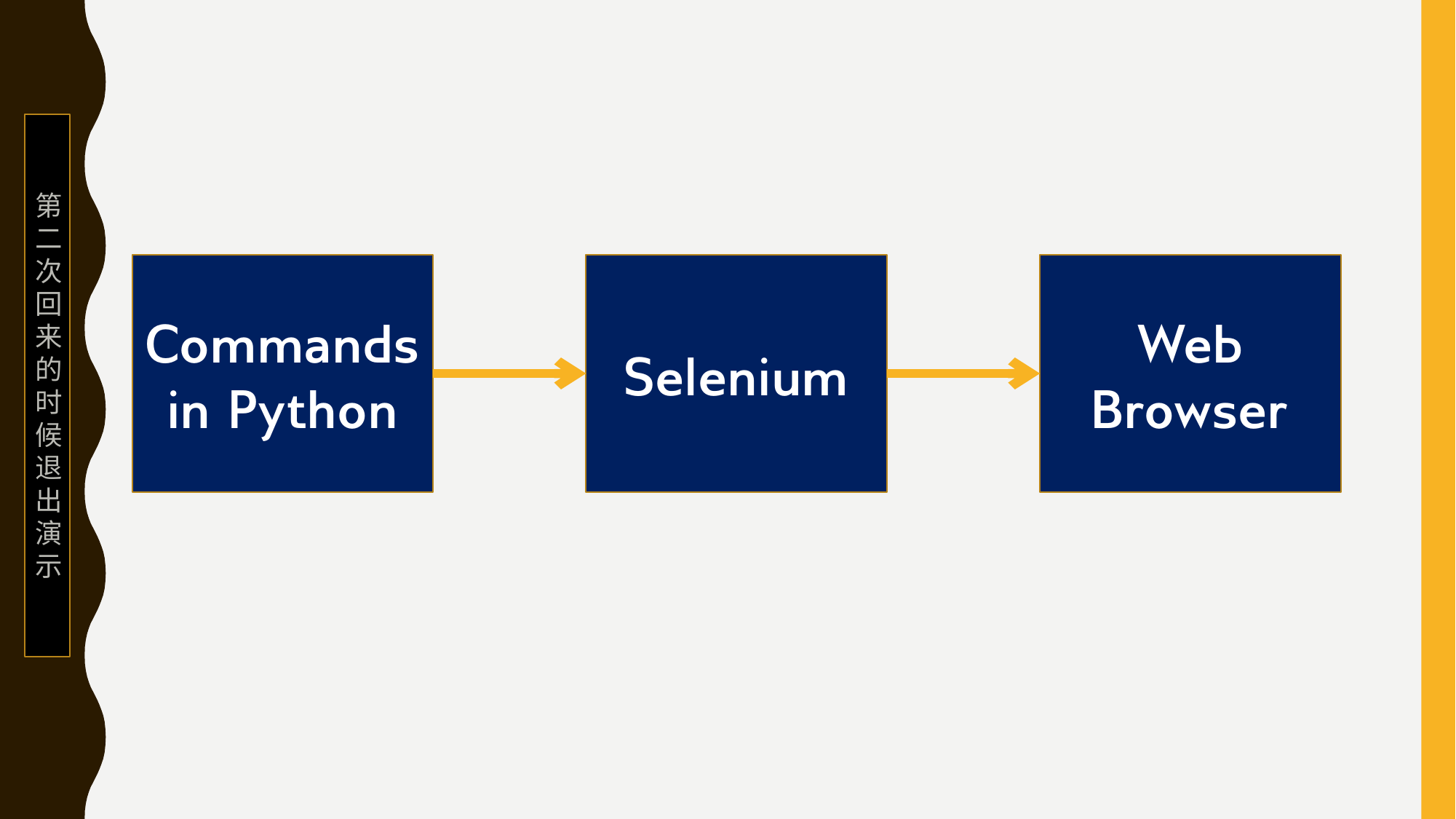

第二次回来的时候退出演示
Commands in Python
Selenium
Web Browser